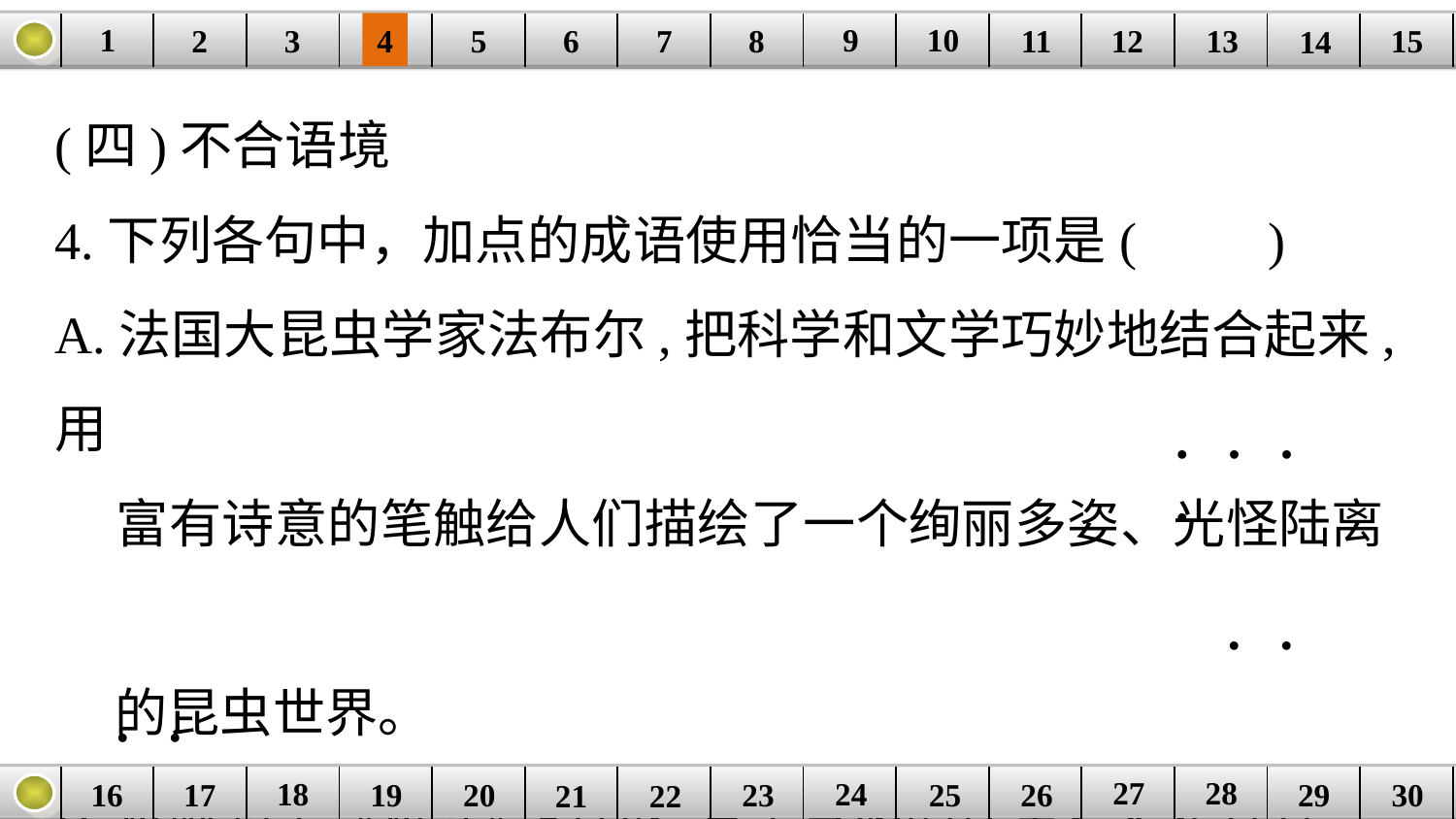

9
10
1
3
4
5
6
8
11
2
12
15
|  |  |  |  |  |  |  |  |  |  |  |  |  |  |  |
| --- | --- | --- | --- | --- | --- | --- | --- | --- | --- | --- | --- | --- | --- | --- |
7
13
14

(四)不合语境
4.下列各句中，加点的成语使用恰当的一项是(　　)
A.法国大昆虫学家法布尔,把科学和文学巧妙地结合起来,用
    富有诗意的笔触给人们描绘了一个绚丽多姿、光怪陆离
    的昆虫世界。
B.诗歌到了《诗经》时代，有了琴瑟的伴奏，更是洋洋
   大观了。
.   .   .   .
.   .
.   .

27
28
18
24
16
25
26
30
|  |  |  |  |  |  |  |  |  |  |  |  |  |  |  |
| --- | --- | --- | --- | --- | --- | --- | --- | --- | --- | --- | --- | --- | --- | --- |
23
17
19
20
29
21
22